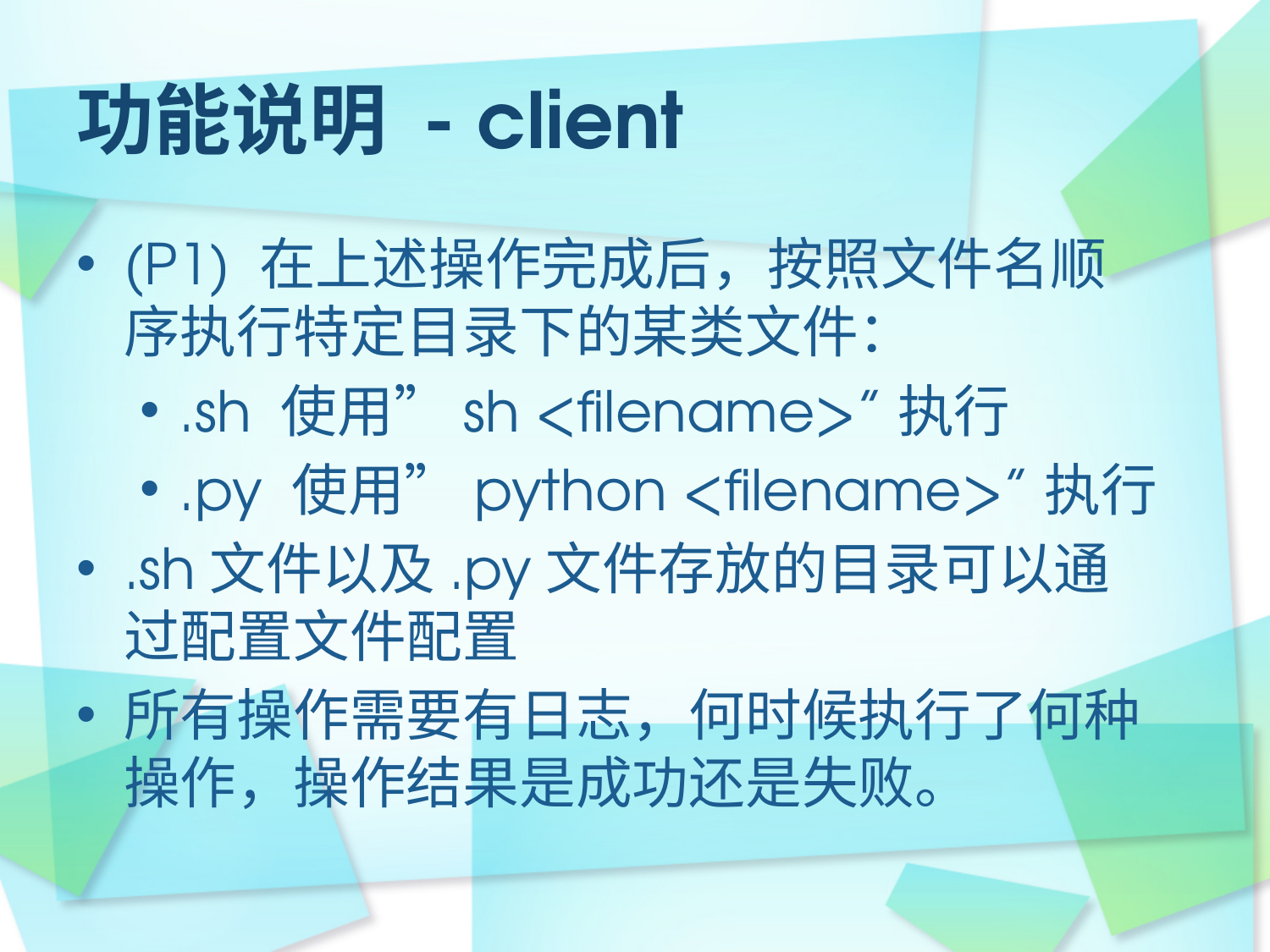

功能说明 - client
(P1) 在上述操作完成后，按照文件名顺序执行特定目录下的某类文件：
.sh 使用”sh <filename>”执行
.py 使用”python <filename>”执行
.sh文件以及.py文件存放的目录可以通过配置文件配置
所有操作需要有日志，何时候执行了何种操作，操作结果是成功还是失败。